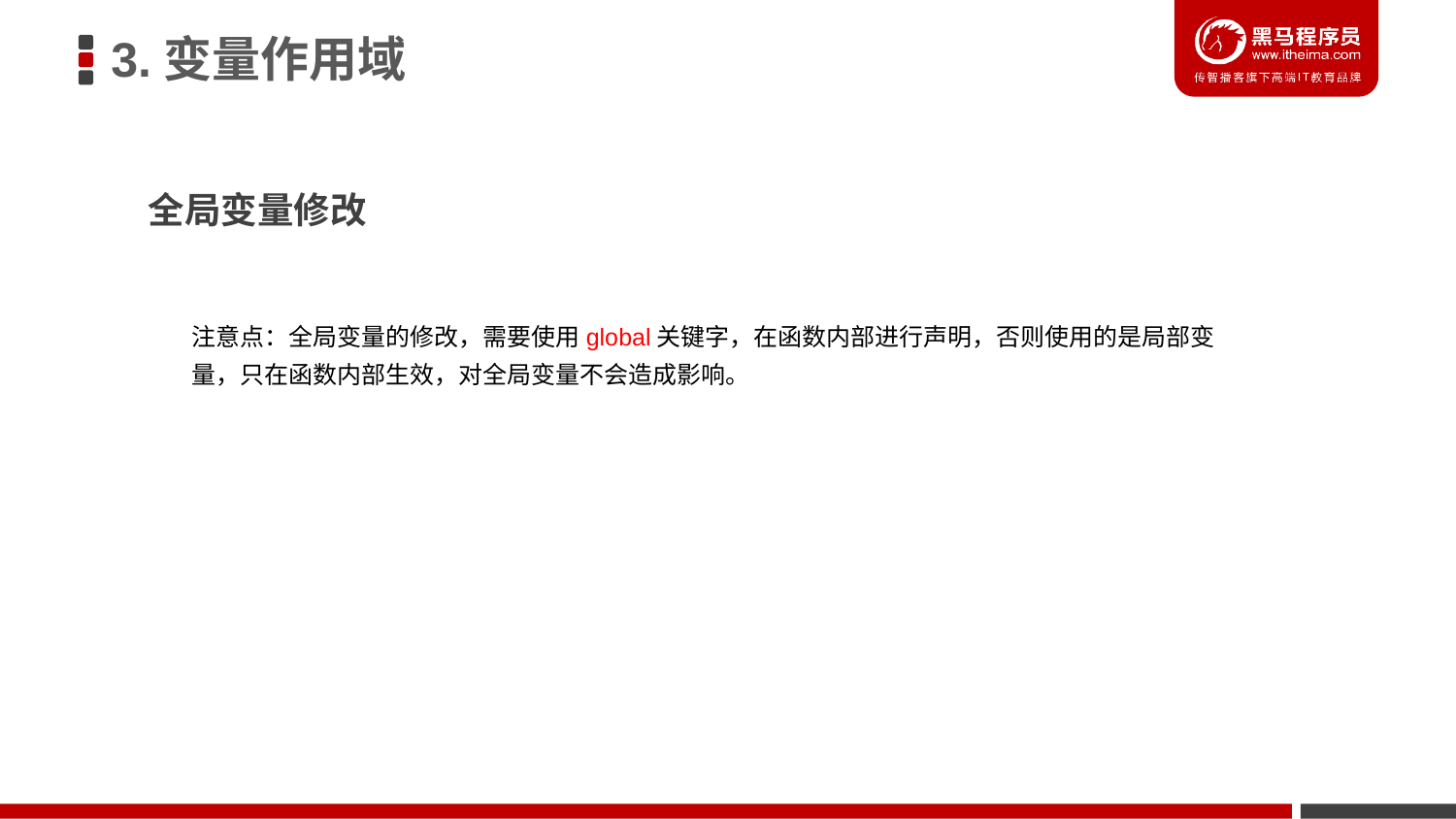

3.变量作用域
全局变量修改
注意点：全局变量的修改，需要使用global关键字，在函数内部进行声明，否则使用的是局部变量，只在函数内部生效，对全局变量不会造成影响。